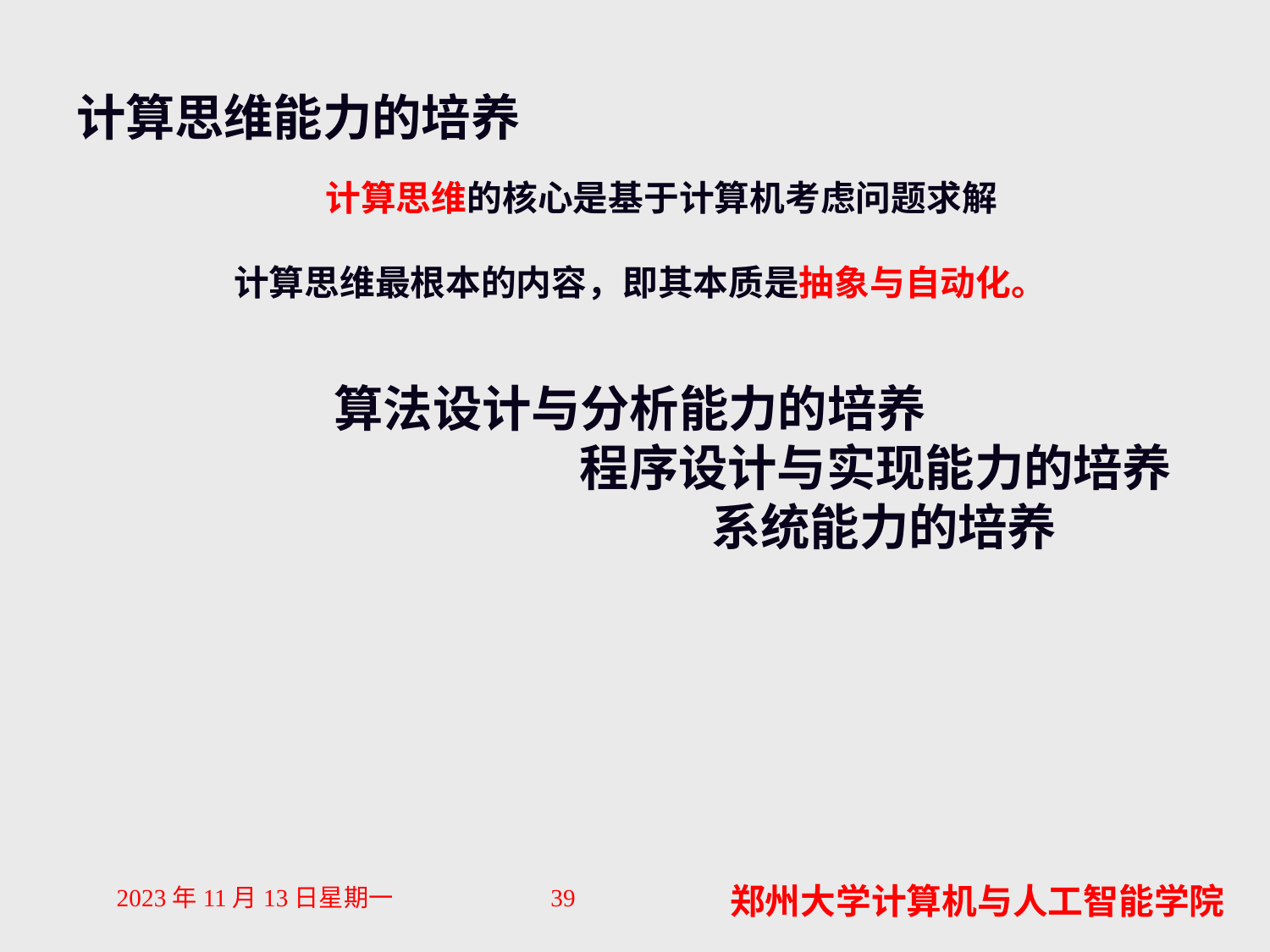

# 计算思维能力的培养
计算思维的核心是基于计算机考虑问题求解
计算思维最根本的内容，即其本质是抽象与自动化。
算法设计与分析能力的培养
程序设计与实现能力的培养
系统能力的培养